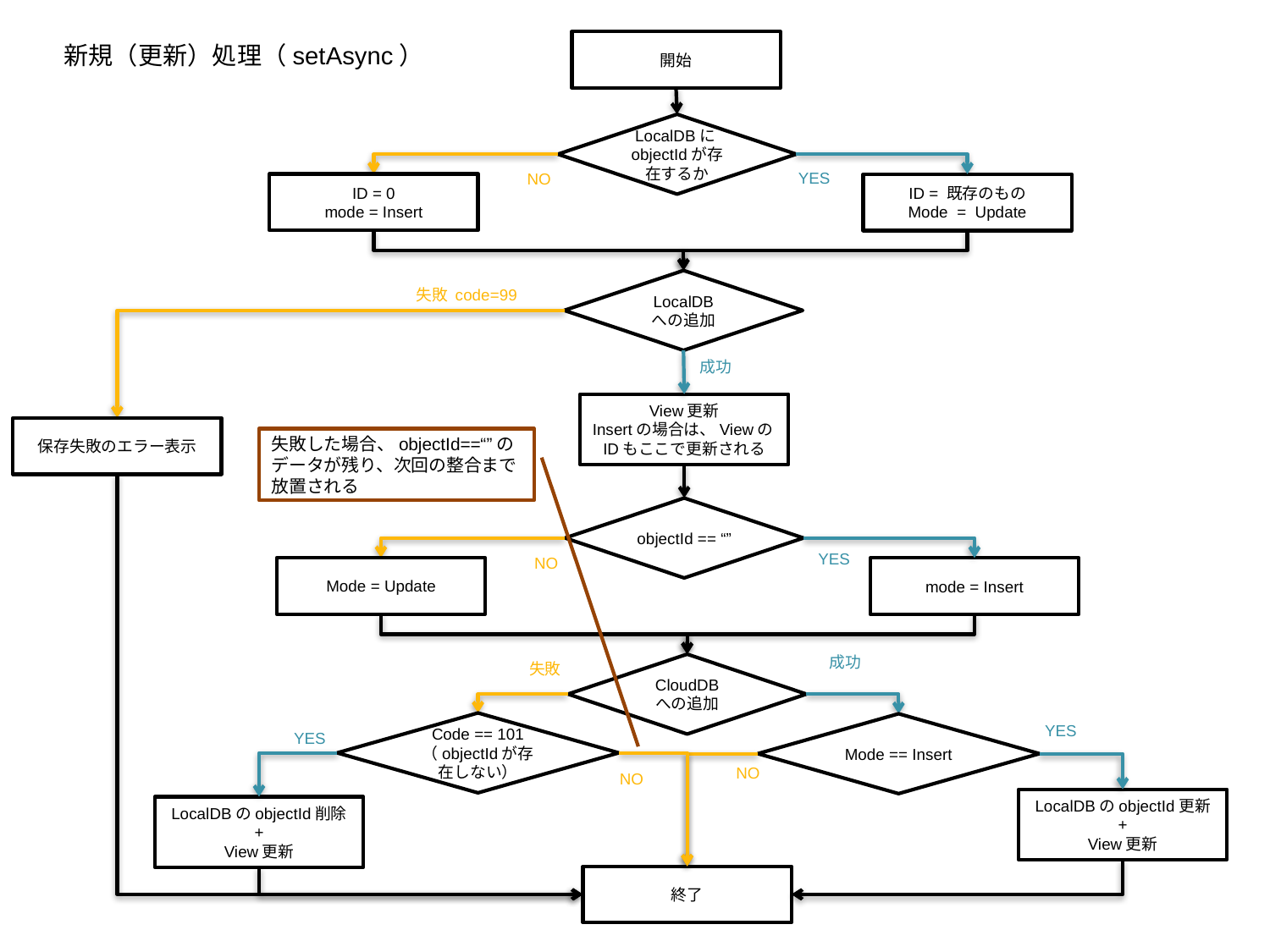

開始
新規（更新）処理（setAsync）
LocalDBにobjectIdが存在するか
YES
NO
ID = 0
mode = Insert
ID = 既存のもの
Mode  =  Update
LocalDB
への追加
失敗 code=99
成功
View更新
Insertの場合は、ViewのIDもここで更新される
保存失敗のエラー表示
失敗した場合、objectId==“”のデータが残り、次回の整合まで放置される
objectId == “”
YES
NO
Mode = Update
mode = Insert
成功
失敗
CloudDB
への追加
Code == 101
（objectIdが存在しない）
Mode == Insert
YES
YES
NO
NO
LocalDBのobjectId更新
+
View更新
LocalDBのobjectId削除
+
View更新
終了